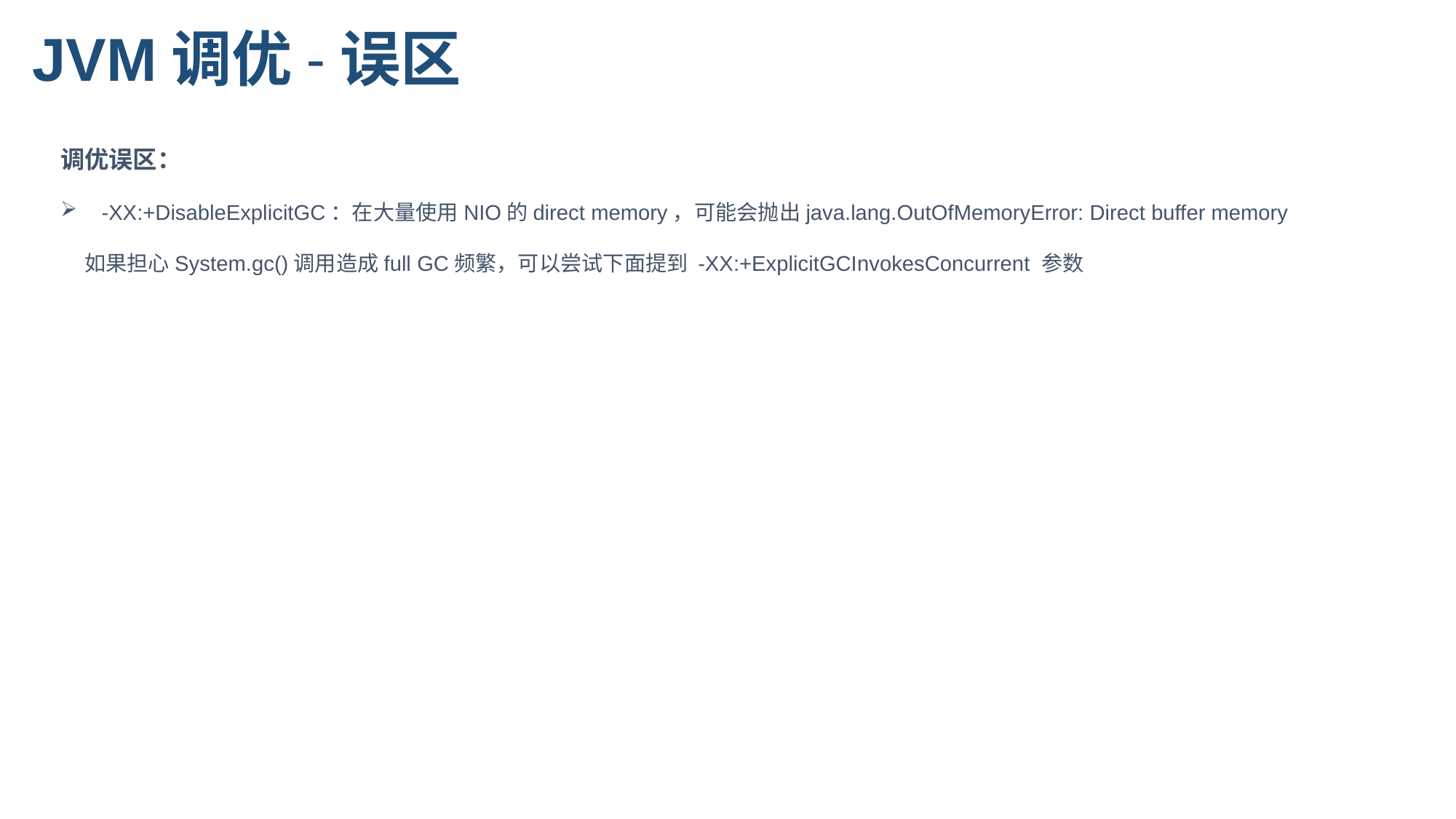

# JVM调优-误区
调优误区：
-XX:+DisableExplicitGC：在大量使用NIO的direct memory，可能会抛出java.lang.OutOfMemoryError: Direct buffer memory
    如果担心System.gc()调用造成full GC频繁，可以尝试下面提到 -XX:+ExplicitGCInvokesConcurrent 参数